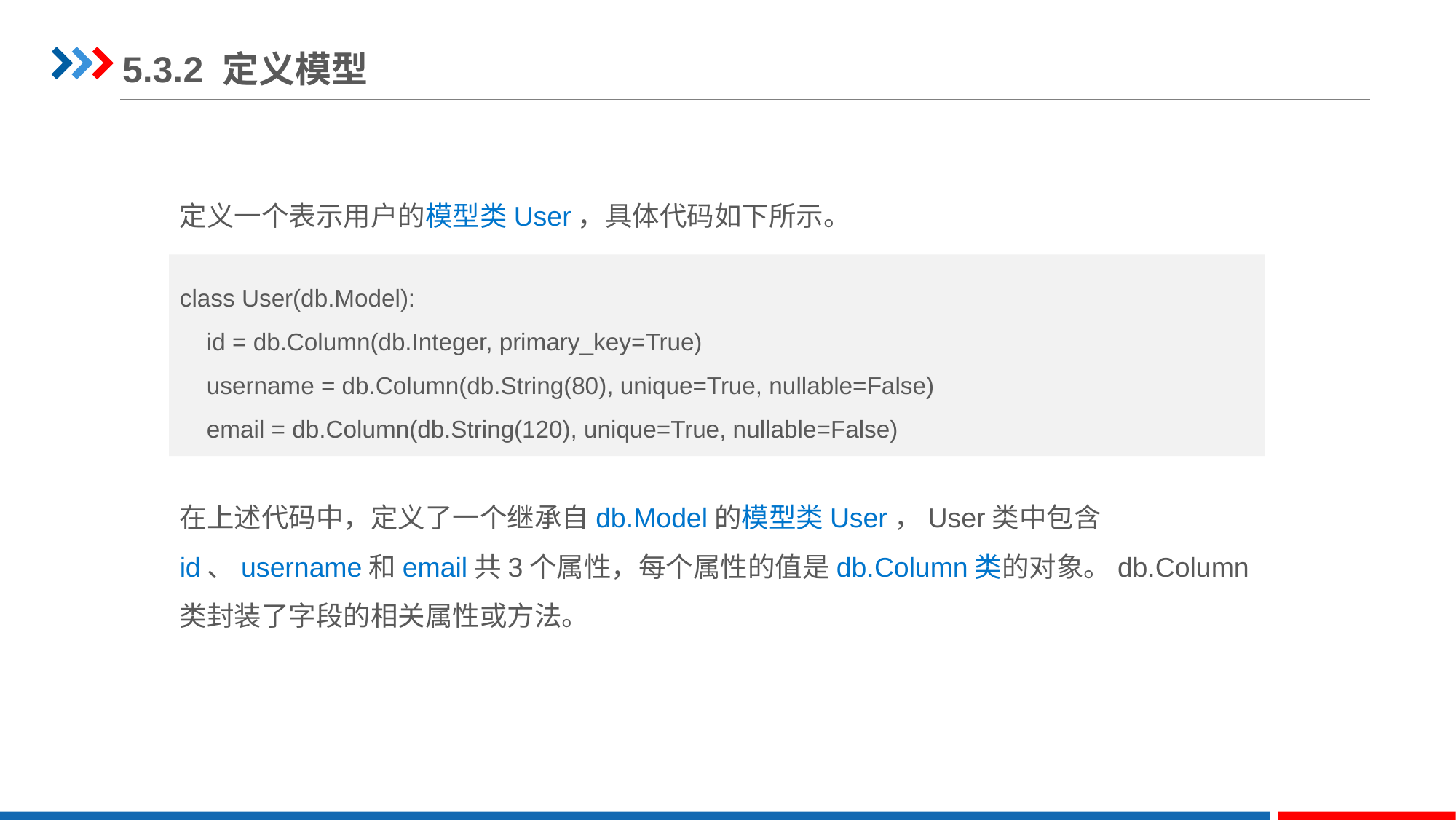

5.3.2 定义模型
定义一个表示用户的模型类User，具体代码如下所示。
class User(db.Model):
    id = db.Column(db.Integer, primary_key=True)
    username = db.Column(db.String(80), unique=True, nullable=False)
    email = db.Column(db.String(120), unique=True, nullable=False)
在上述代码中，定义了一个继承自db.Model的模型类User，User类中包含id、username和email共3个属性，每个属性的值是db.Column类的对象。db.Column类封装了字段的相关属性或方法。